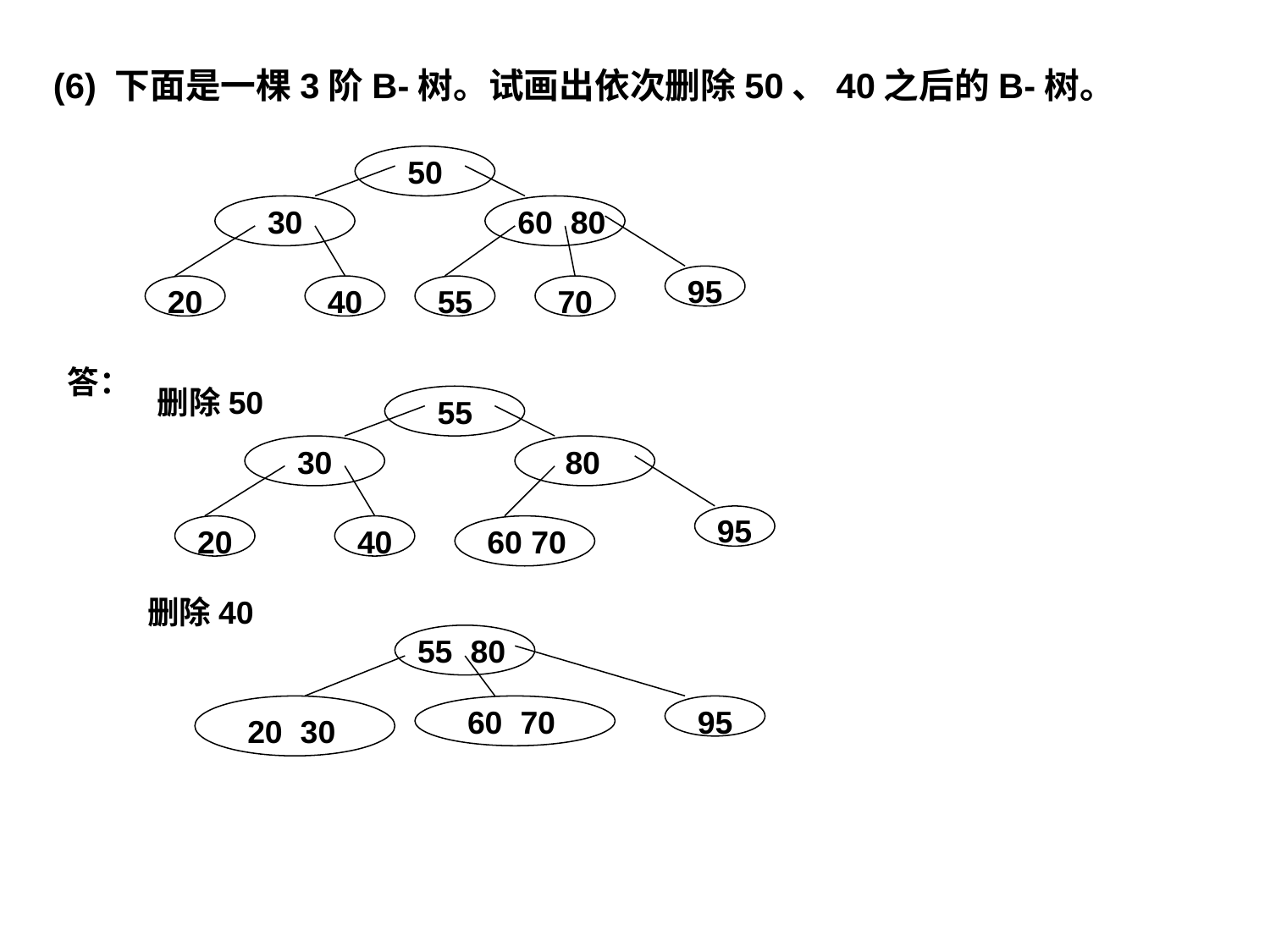

(6) 下面是一棵3阶B-树。试画出依次删除50、40之后的B-树。

50

30

60  80

95

20

40

55

70
答：
删除50

55

30

  80

95

20

40

60 70

删除40

55  80

60  70

95
20  30